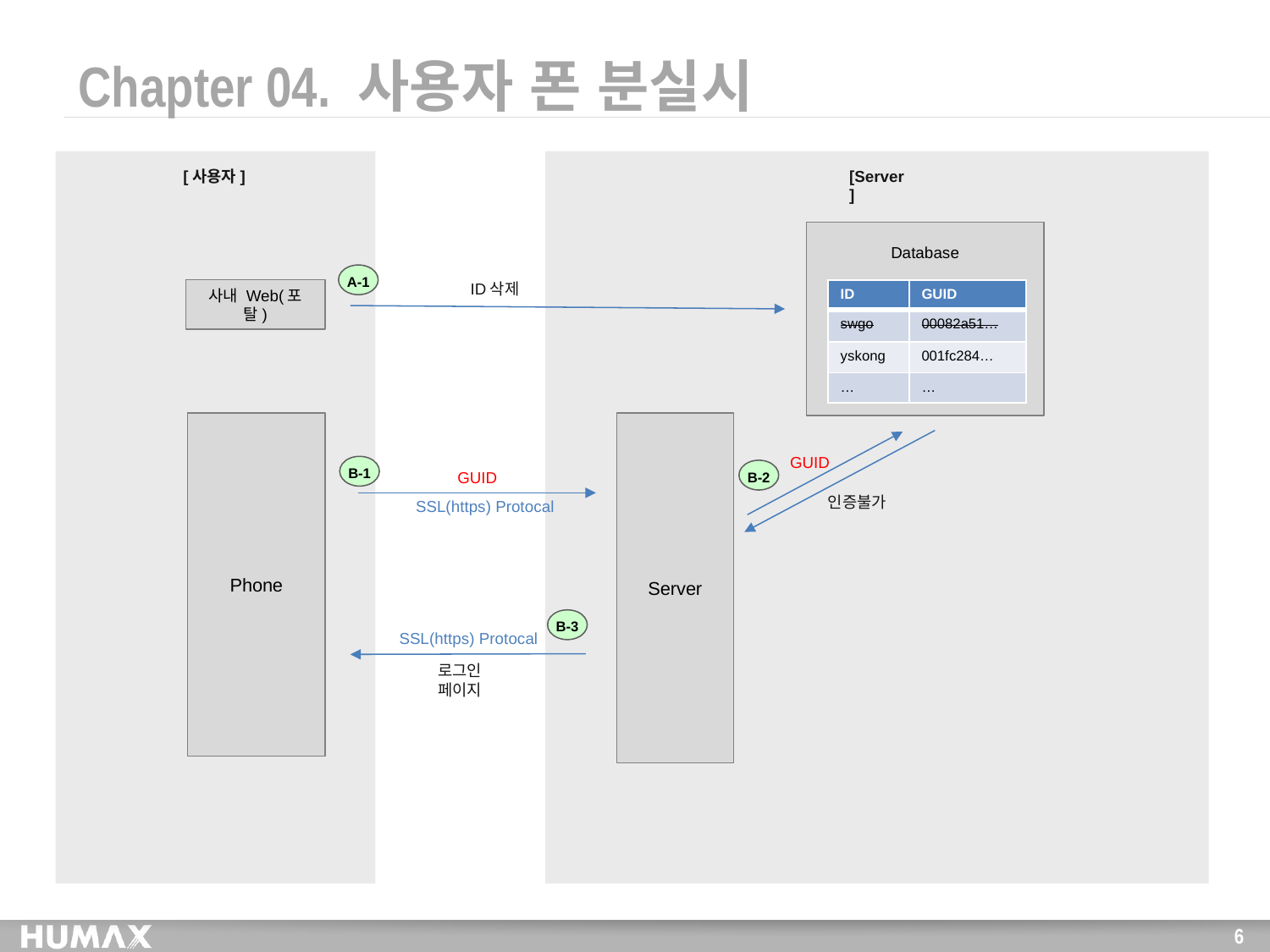

# Chapter 04. 사용자 폰 분실시

[사용자]
[Server]
Database

A-1
ID삭제
사내 Web(포탈)
| ID | GUID |
| --- | --- |
| swgo | 00082a51… |
| yskong | 001fc284… |
| … | … |
Phone
Server
GUID
B-1
B-2
GUID
인증불가
SSL(https) Protocal
B-3
SSL(https) Protocal
로그인 페이지
6